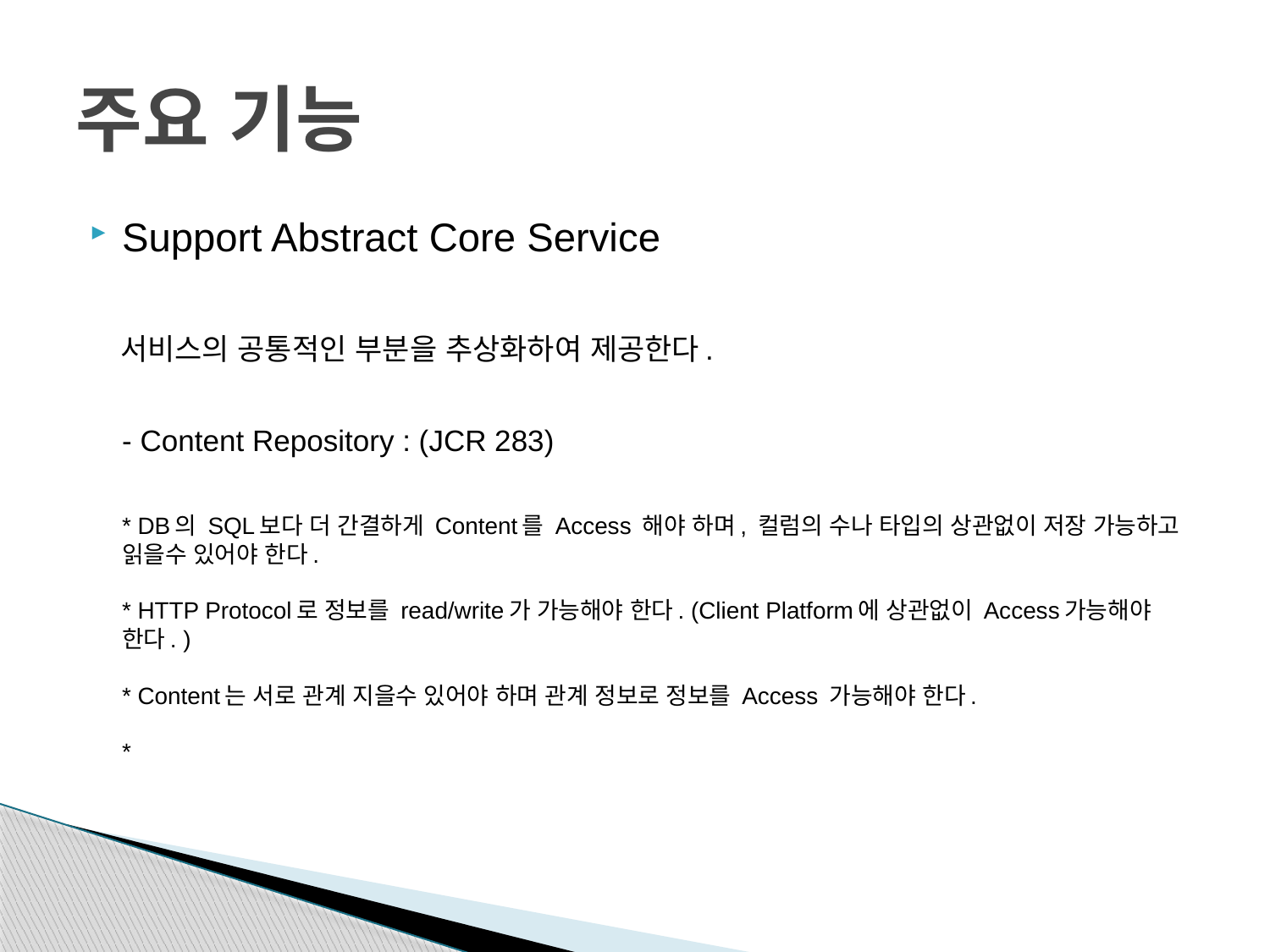

# 주요 기능
Support Abstract Core Service

  서비스의 공통적인 부분을 추상화하여 제공한다.
- Content Repository : (JCR 283)
* DB의 SQL보다 더 간결하게 Content를 Access 해야 하며, 컬럼의 수나 타입의 상관없이 저장 가능하고 읽을수 있어야 한다.
* HTTP Protocol로 정보를 read/write가 가능해야 한다. (Client Platform에 상관없이 Access가능해야 한다. )
* Content는 서로 관계 지을수 있어야 하며 관계 정보로 정보를 Access 가능해야 한다.
*